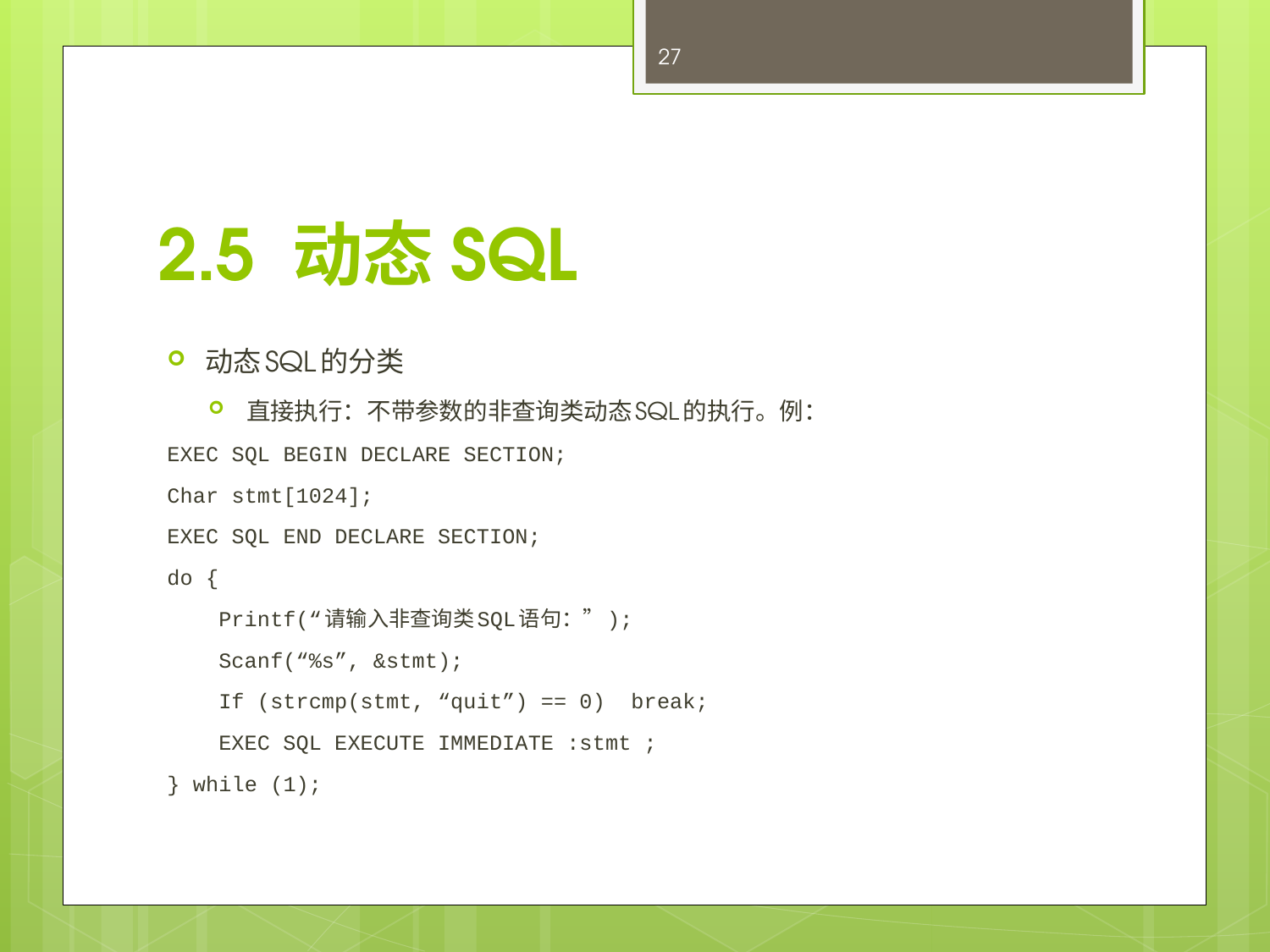

27
# 2.5 动态SQL
动态SQL的分类
直接执行：不带参数的非查询类动态SQL的执行。例：
	EXEC SQL BEGIN DECLARE SECTION;
	Char stmt[1024];
	EXEC SQL END DECLARE SECTION;
	do {
	    Printf(“请输入非查询类SQL语句：”);
	    Scanf(“%s”, &stmt);
	    If (strcmp(stmt, “quit”) == 0)  break;
	    EXEC SQL EXECUTE IMMEDIATE :stmt ;
	} while (1);